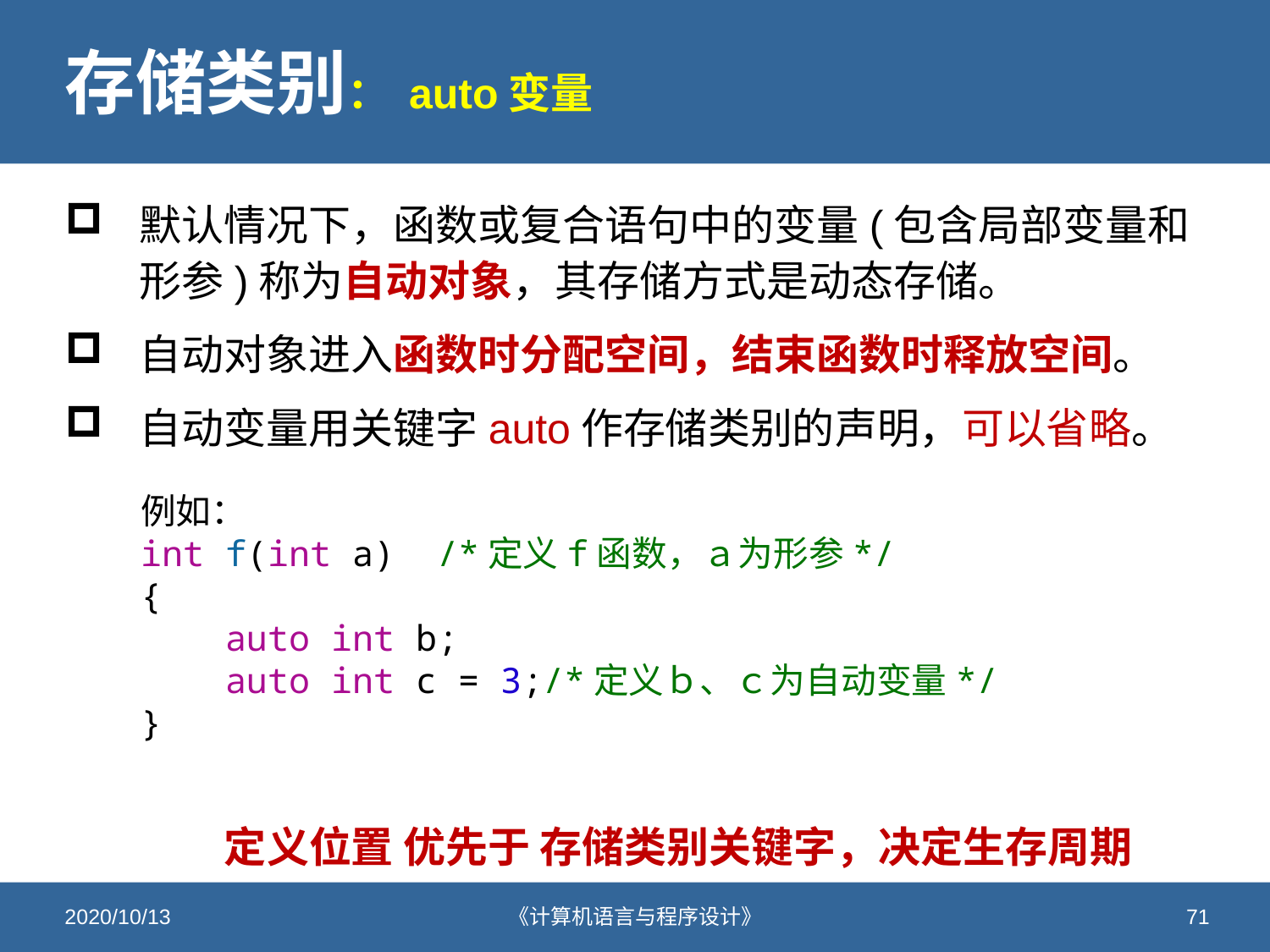

# 存储类别： auto变量
默认情况下，函数或复合语句中的变量(包含局部变量和形参)称为自动对象，其存储方式是动态存储。
自动对象进入函数时分配空间，结束函数时释放空间。
自动变量用关键字auto作存储类别的声明，可以省略。

例如：
int f(int a)  /*定义f函数，ａ为形参*/
{
    auto int b;
    auto int c = 3;/*定义ｂ、ｃ为自动变量*/
}
定义位置 优先于 存储类别关键字，决定生存周期
2020/10/13
《计算机语言与程序设计》
71